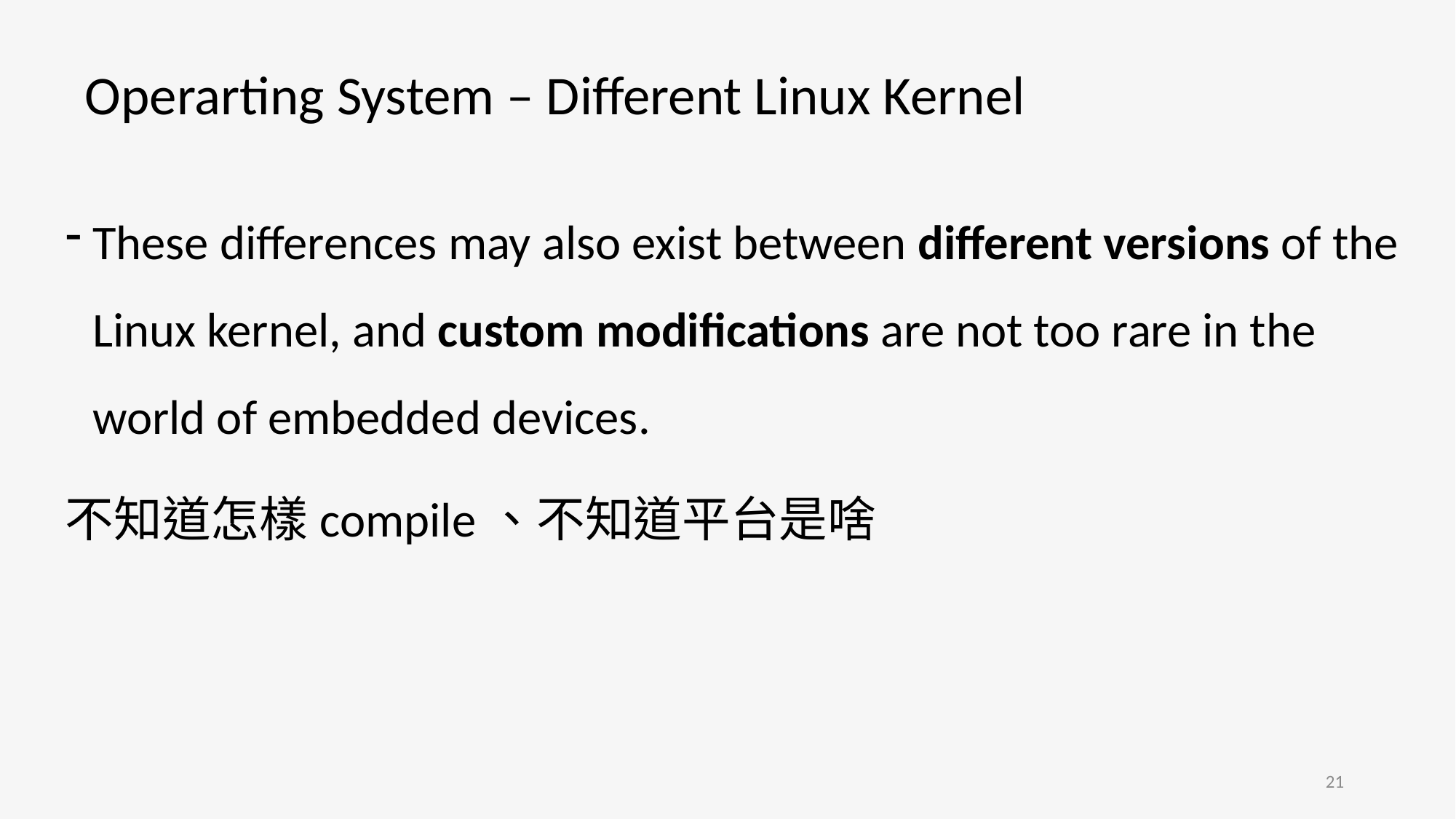

# Operarting System – Different Linux Kernel
These differences may also exist between different versions of the Linux kernel, and custom modifications are not too rare in the world of embedded devices.
不知道怎樣compile、不知道平台是啥
21